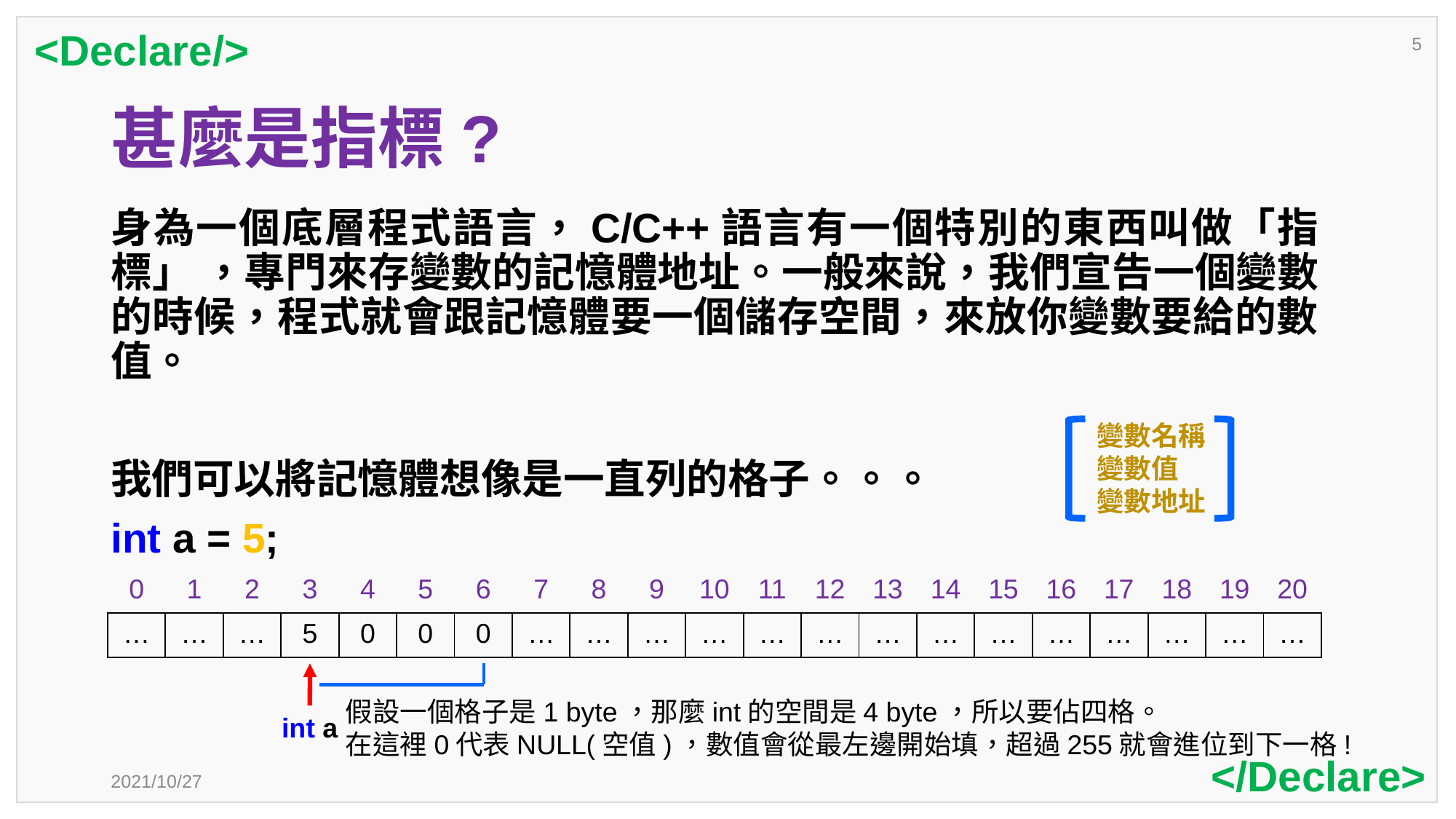

<Declare/>
5
# 甚麼是指標?
身為一個底層程式語言，C/C++語言有一個特別的東西叫做「指標」 ，專門來存變數的記憶體地址。一般來說，我們宣告一個變數的時候，程式就會跟記憶體要一個儲存空間，來放你變數要給的數值。

我們可以將記憶體想像是一直列的格子。。。
int a = 5;
變數名稱
變數值
變數地址

| 0 | 1 | 2 | 3 | 4 | 5 | 6 | 7 | 8 | 9 | 10 | 11 | 12 | 13 | 14 | 15 | 16 | 17 | 18 | 19 | 20 |
| --- | --- | --- | --- | --- | --- | --- | --- | --- | --- | --- | --- | --- | --- | --- | --- | --- | --- | --- | --- | --- |
| … | … | … | 5 | 0 | 0 | 0 | … | … | … | … | … | … | … | … | … | … | … | … | … | … |
假設一個格子是1 byte，那麼int的空間是4 byte，所以要佔四格。
在這裡0代表NULL(空值)，數值會從最左邊開始填，超過255就會進位到下一格!
int a
</Declare>
2021/10/27